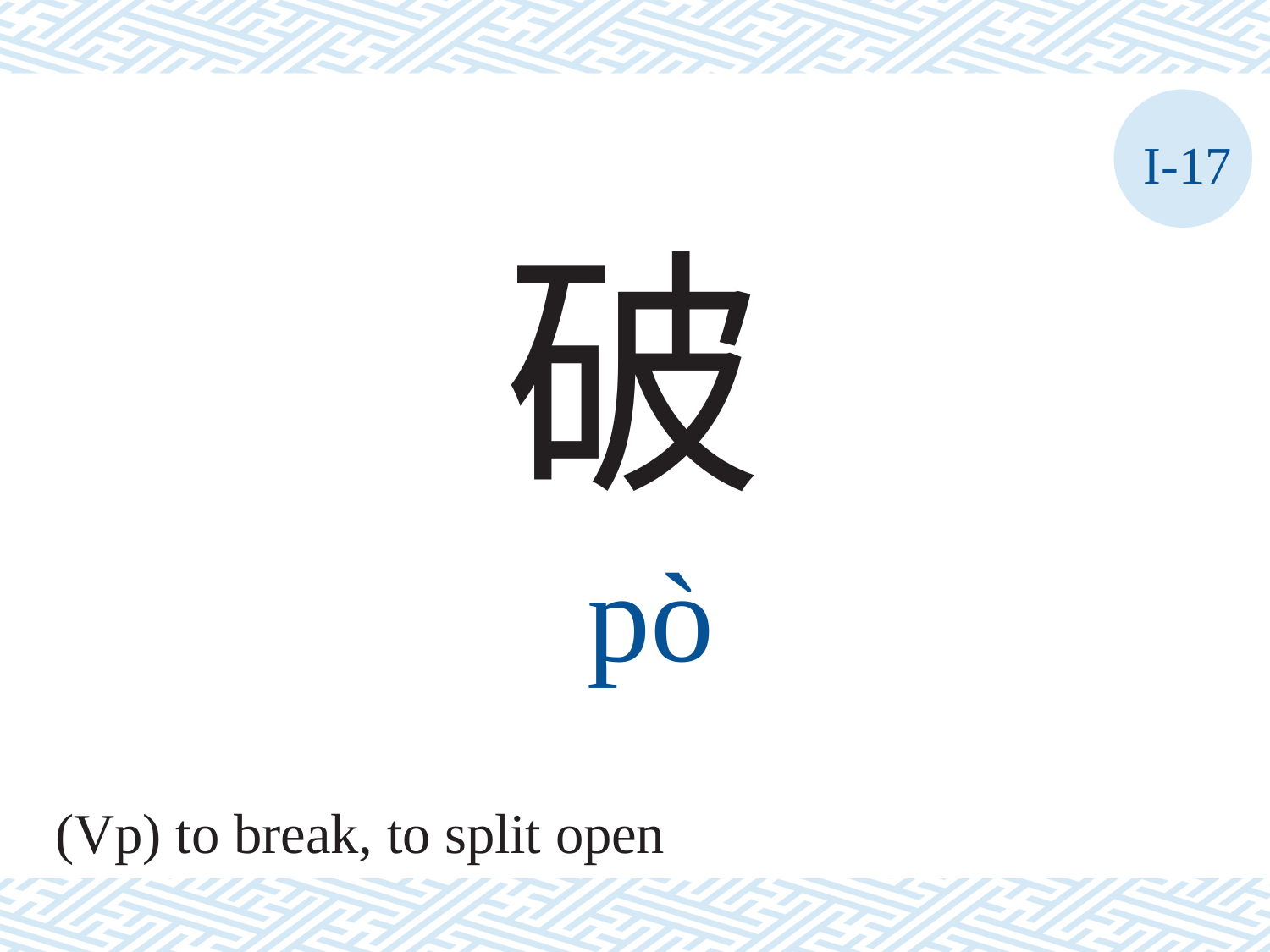

I-17
破
pò
(Vp) to break, to split open